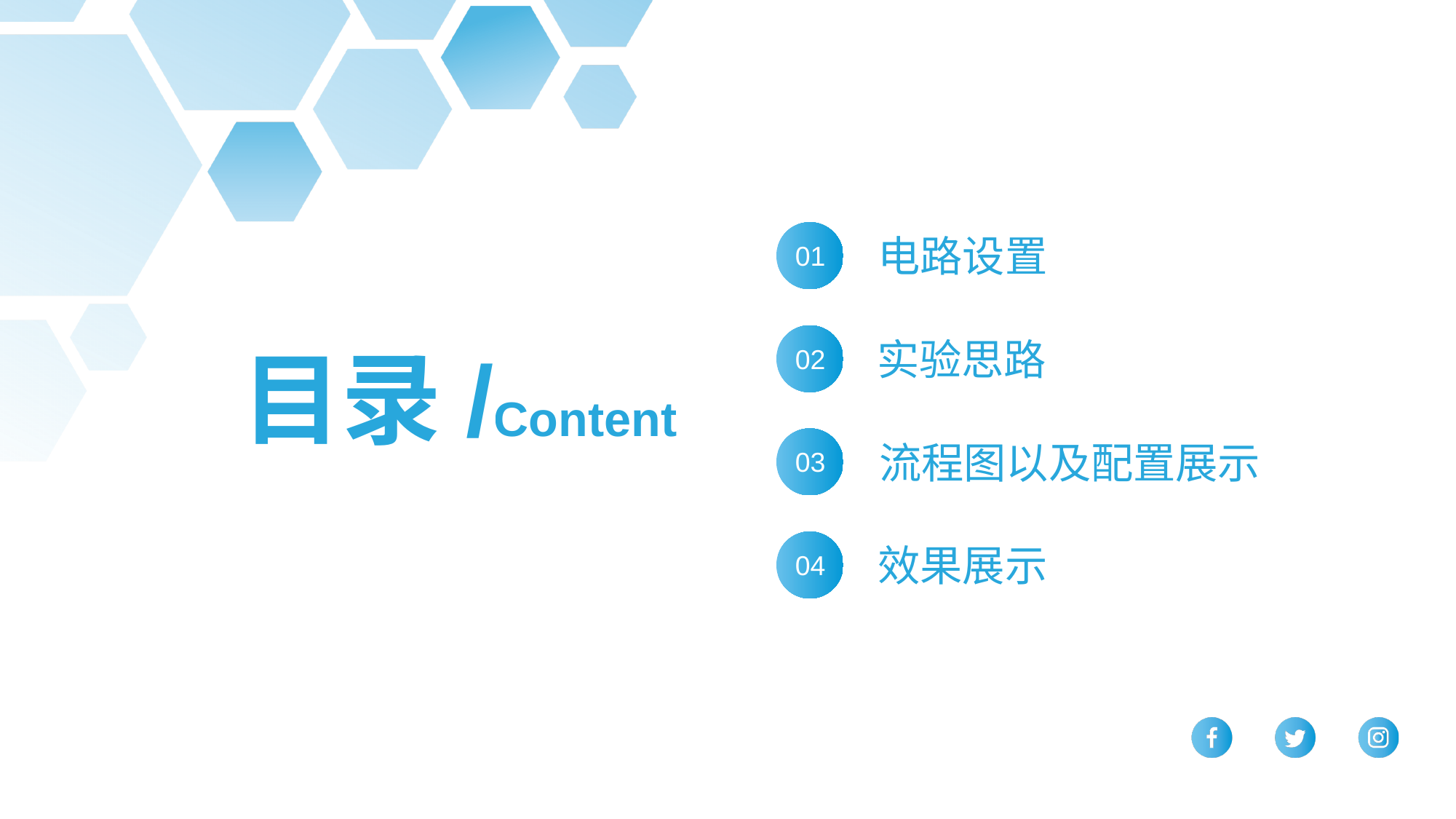

01
电路设置

02
实验思路
目录/Content

03
流程图以及配置展示

04
效果展示